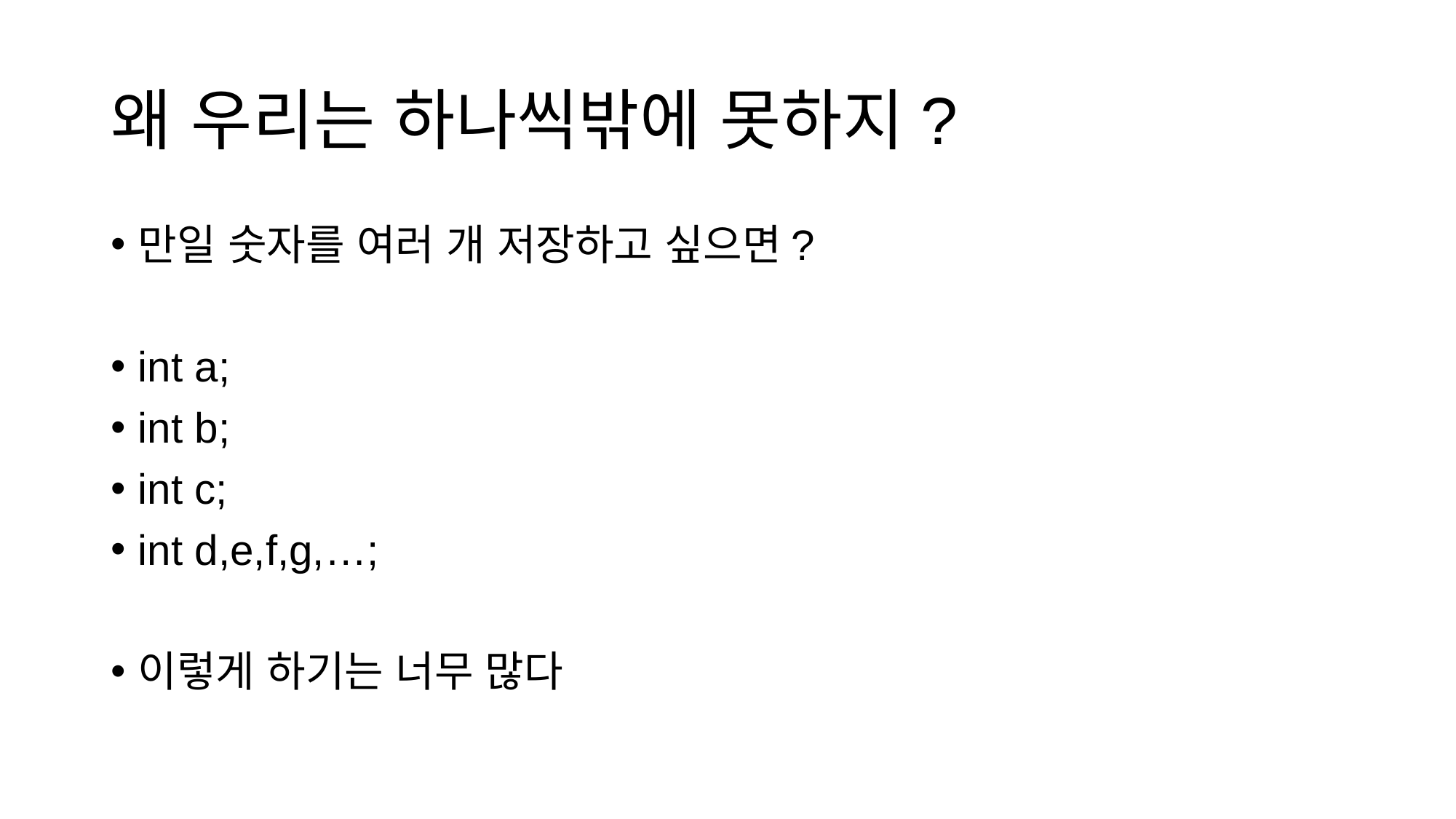

# 왜 우리는 하나씩밖에 못하지?
만일 숫자를 여러 개 저장하고 싶으면?

int a;
int b;
int c;
int d,e,f,g,…;

이렇게 하기는 너무 많다